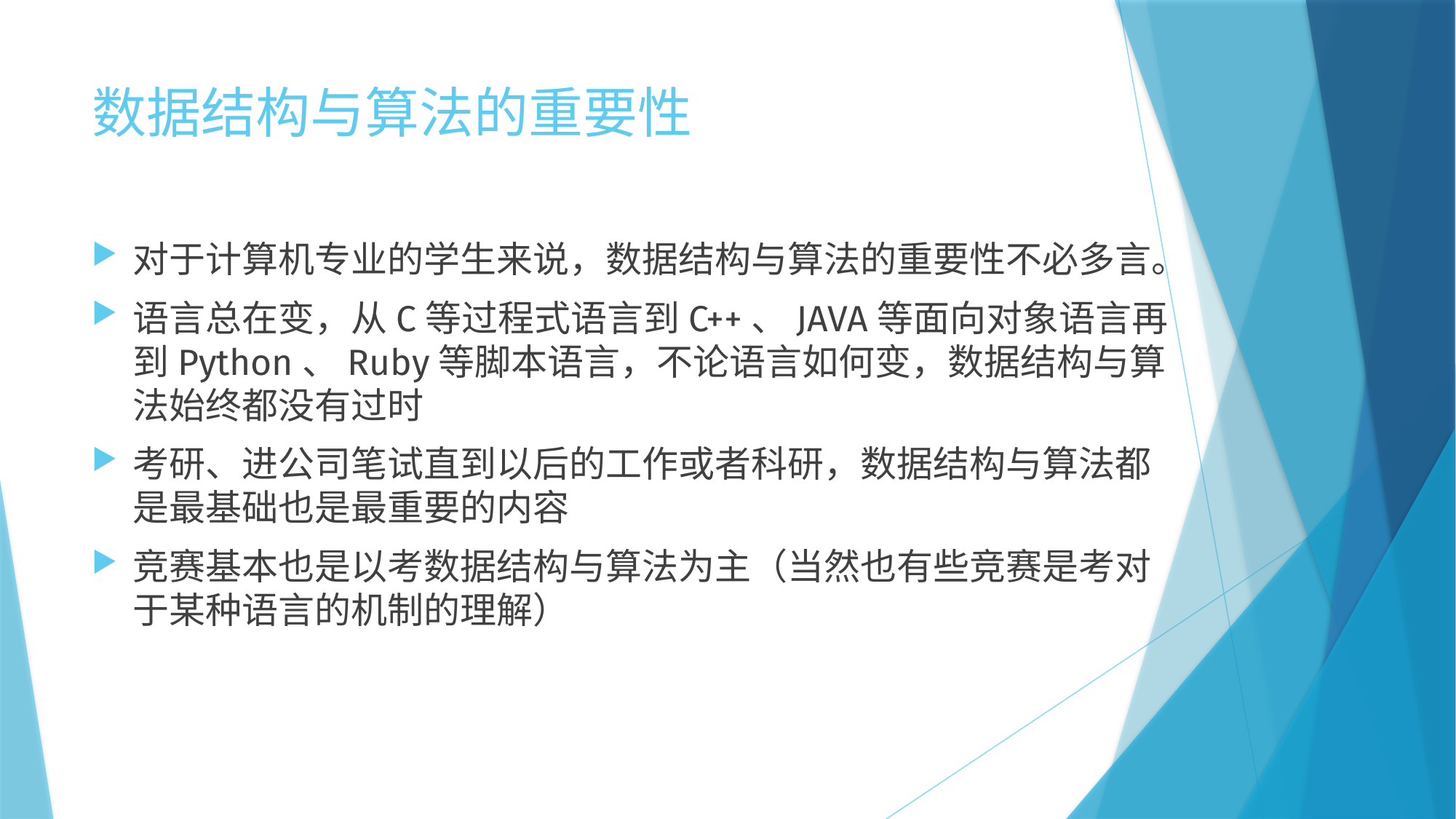

# 数据结构与算法的重要性
对于计算机专业的学生来说，数据结构与算法的重要性不必多言。
语言总在变，从C等过程式语言到C++、JAVA等面向对象语言再到Python、Ruby等脚本语言，不论语言如何变，数据结构与算法始终都没有过时
考研、进公司笔试直到以后的工作或者科研，数据结构与算法都是最基础也是最重要的内容
竞赛基本也是以考数据结构与算法为主（当然也有些竞赛是考对于某种语言的机制的理解）